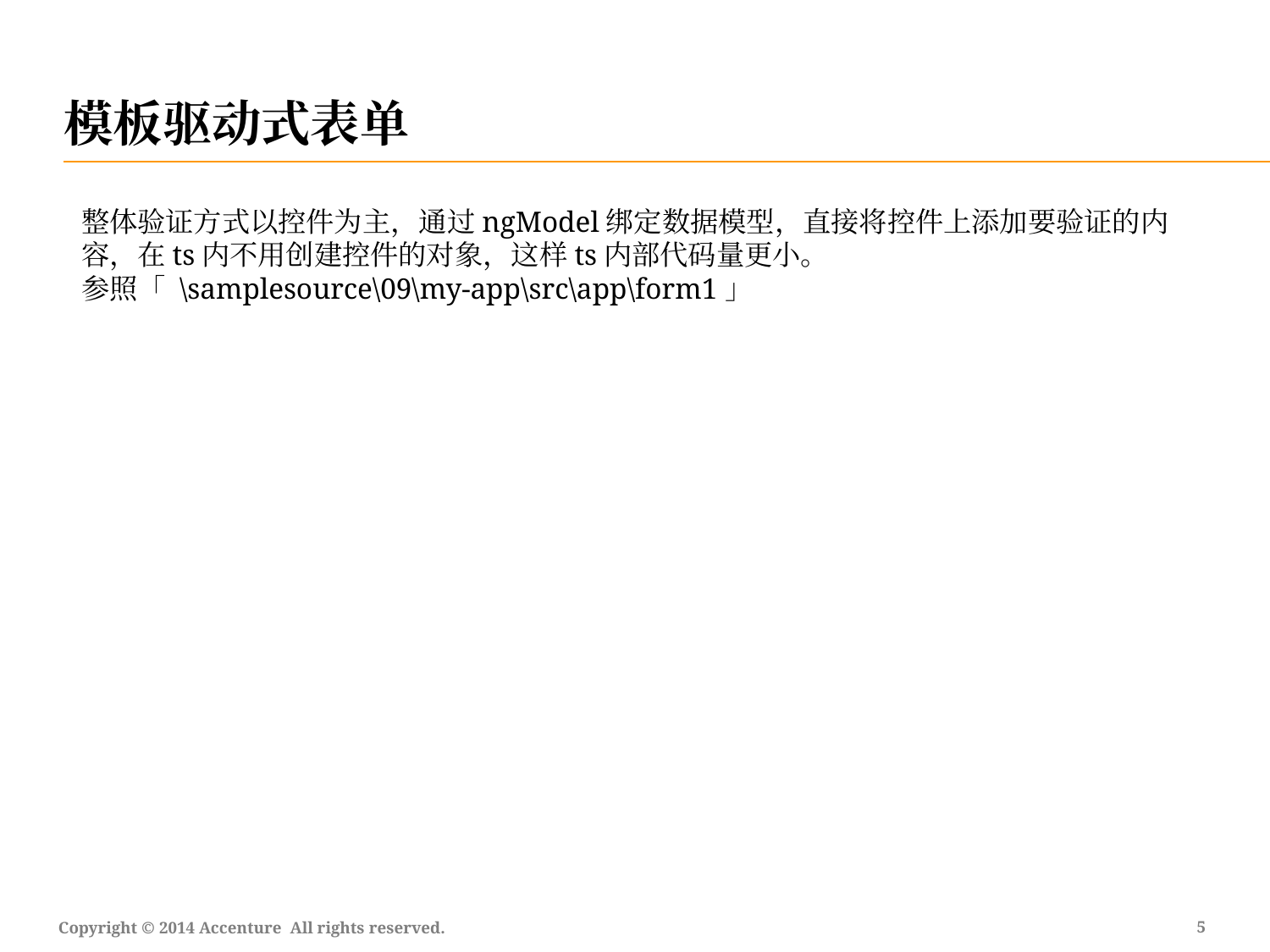

# 模板驱动式表单
整体验证方式以控件为主，通过ngModel绑定数据模型，直接将控件上添加要验证的内容，在ts内不用创建控件的对象，这样ts内部代码量更小。
参照「 \samplesource\09\my-app\src\app\form1」

5
Copyright © 2014 Accenture  All rights reserved.